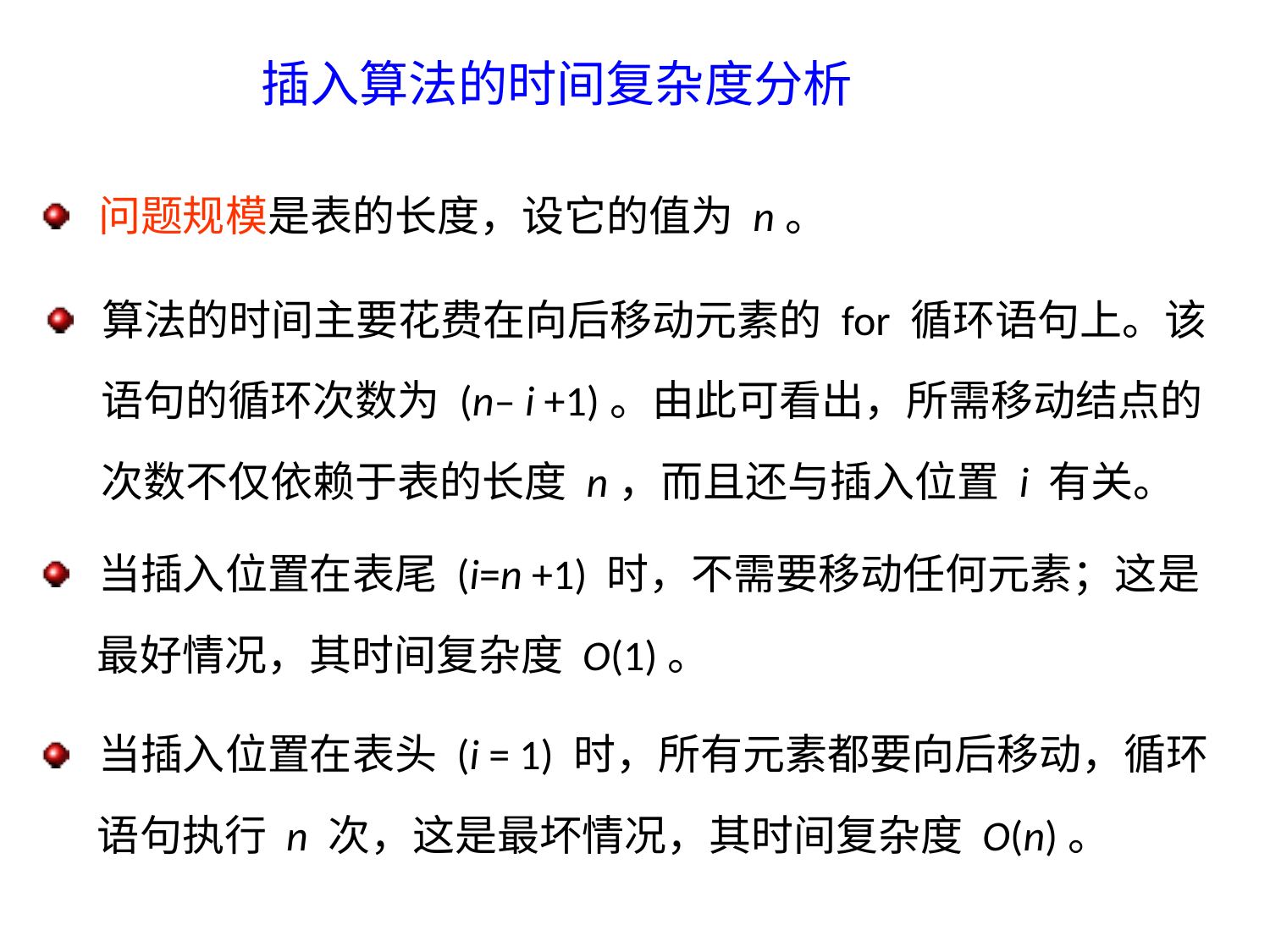

插入算法的时间复杂度分析
  问题规模是表的长度，设它的值为 n。
  算法的时间主要花费在向后移动元素的 for 循环语句上。该
     语句的循环次数为 (n– i +1)。由此可看出，所需移动结点的
     次数不仅依赖于表的长度 n，而且还与插入位置 i 有关。
  当插入位置在表尾 (i=n +1) 时，不需要移动任何元素；这是
     最好情况，其时间复杂度 O(1)。
  当插入位置在表头 (i = 1) 时，所有元素都要向后移动，循环
     语句执行 n 次，这是最坏情况，其时间复杂度 O(n)。